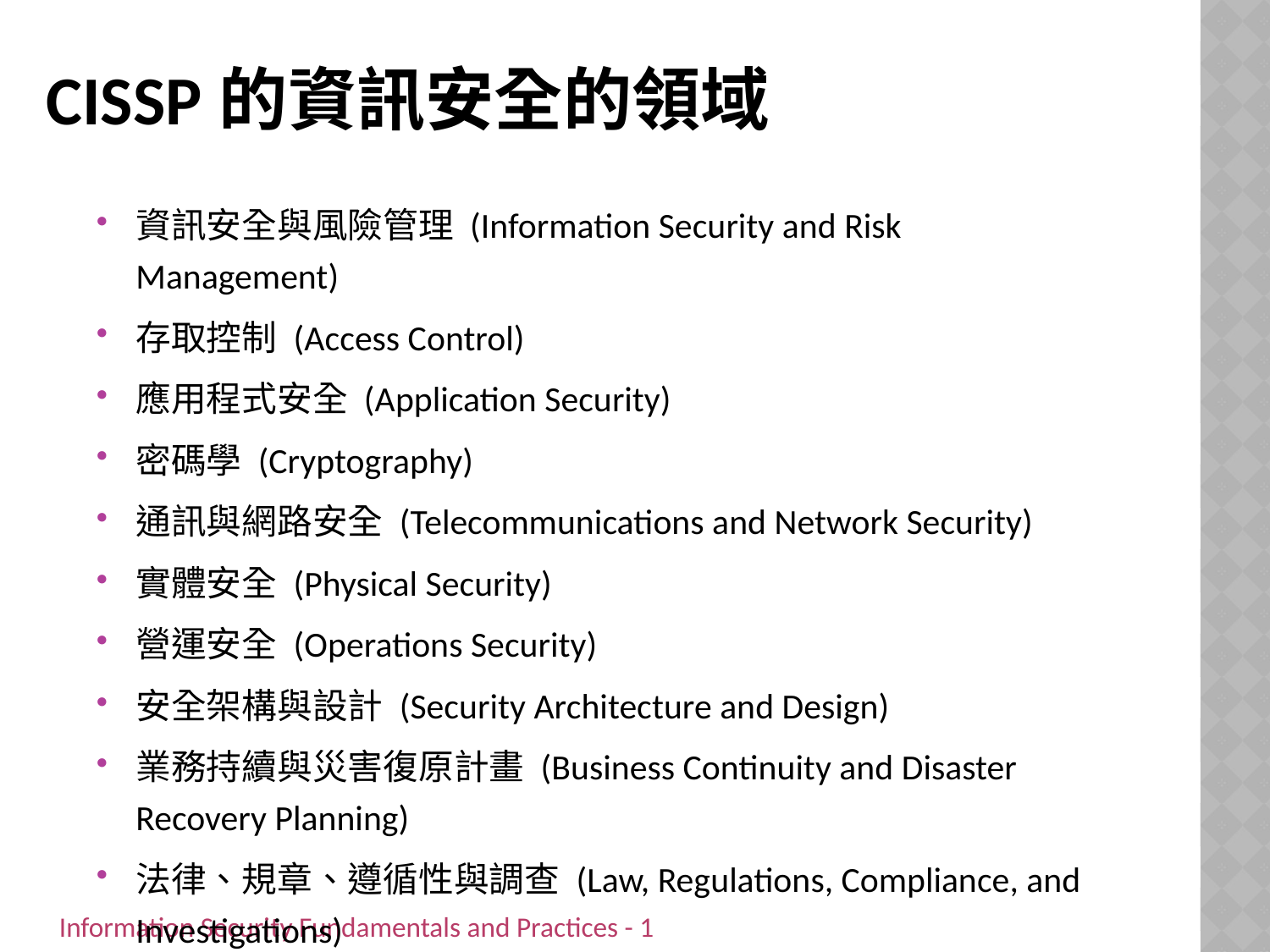

# CISSP的資訊安全的領域
資訊安全與風險管理 (Information Security and Risk Management)
存取控制 (Access Control)
應用程式安全 (Application Security)
密碼學 (Cryptography)
通訊與網路安全 (Telecommunications and Network Security)
實體安全 (Physical Security)
營運安全 (Operations Security)
安全架構與設計 (Security Architecture and Design)
業務持續與災害復原計畫 (Business Continuity and Disaster Recovery Planning)
法律、規章、遵循性與調查 (Law, Regulations, Compliance, and Investigations)